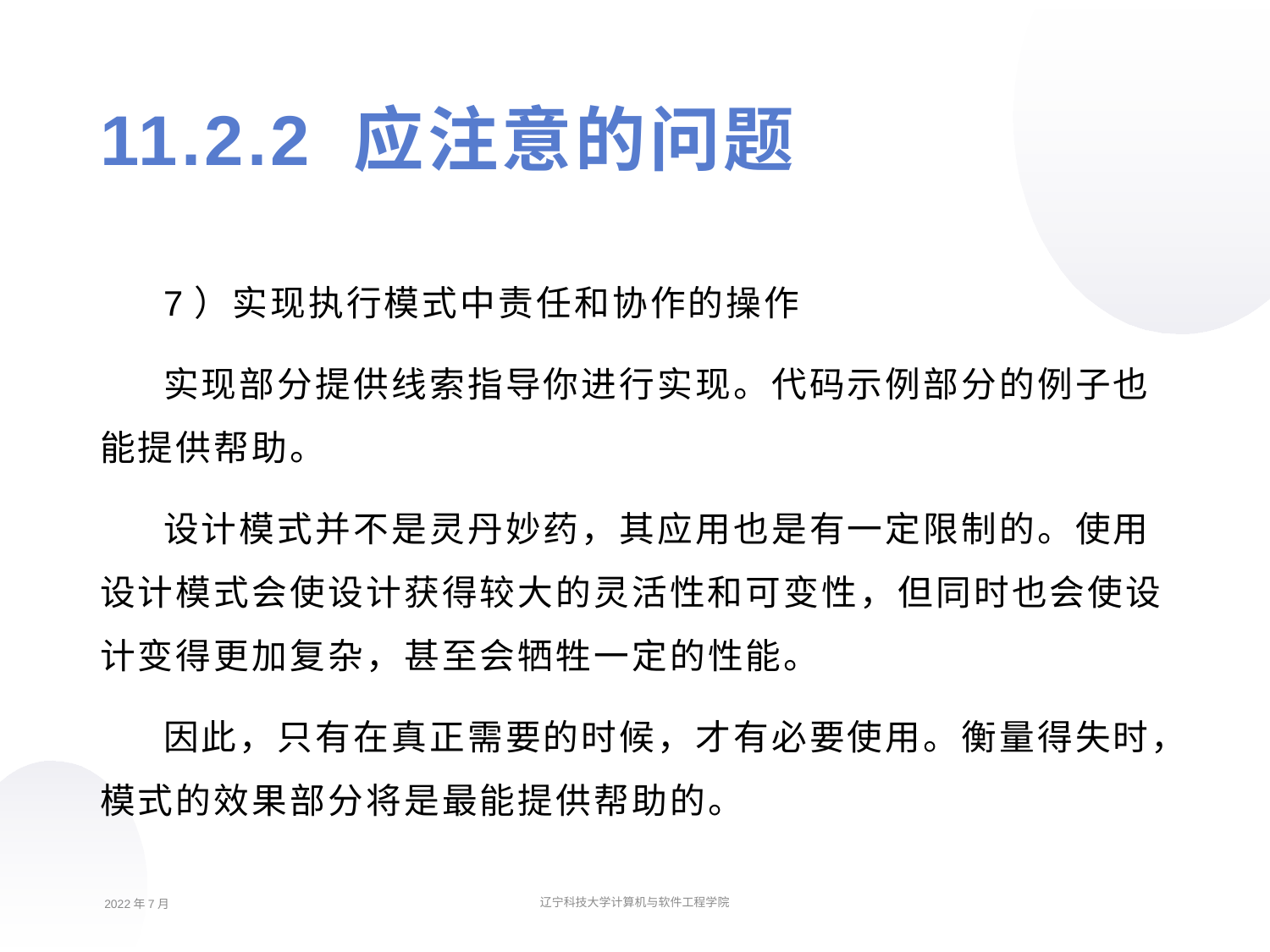

11.2.2 应注意的问题
7）实现执行模式中责任和协作的操作
实现部分提供线索指导你进行实现。代码示例部分的例子也能提供帮助。
设计模式并不是灵丹妙药，其应用也是有一定限制的。使用设计模式会使设计获得较大的灵活性和可变性，但同时也会使设计变得更加复杂，甚至会牺牲一定的性能。
因此，只有在真正需要的时候，才有必要使用。衡量得失时，模式的效果部分将是最能提供帮助的。

2022年7月
辽宁科技大学计算机与软件工程学院
36